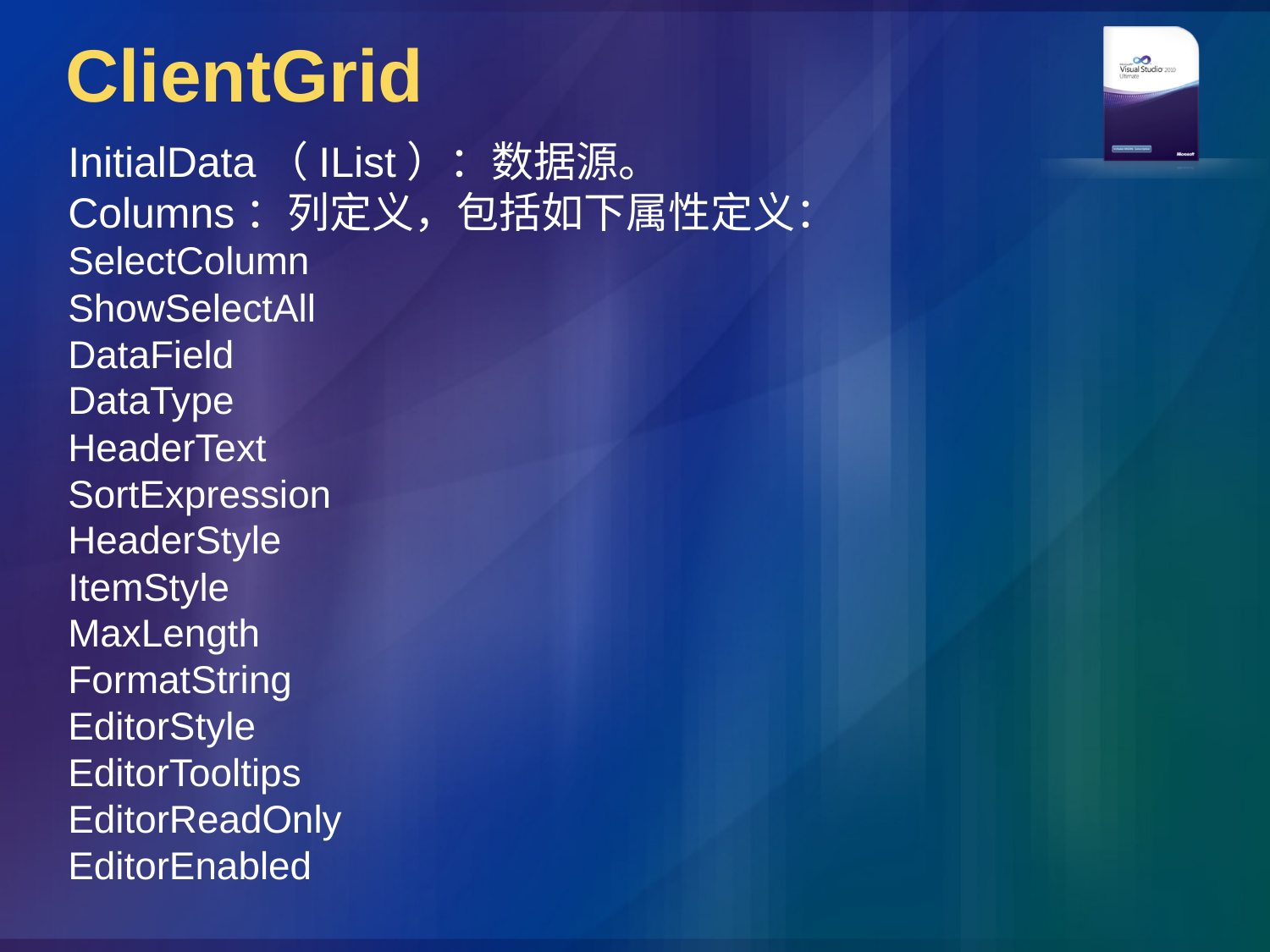

# ClientGrid
InitialData（IList）：数据源。
Columns：列定义，包括如下属性定义：
SelectColumn
ShowSelectAll
DataField
DataType
HeaderText
SortExpression
HeaderStyle
ItemStyle
MaxLength
FormatString
EditorStyle
EditorTooltips
EditorReadOnly
EditorEnabled